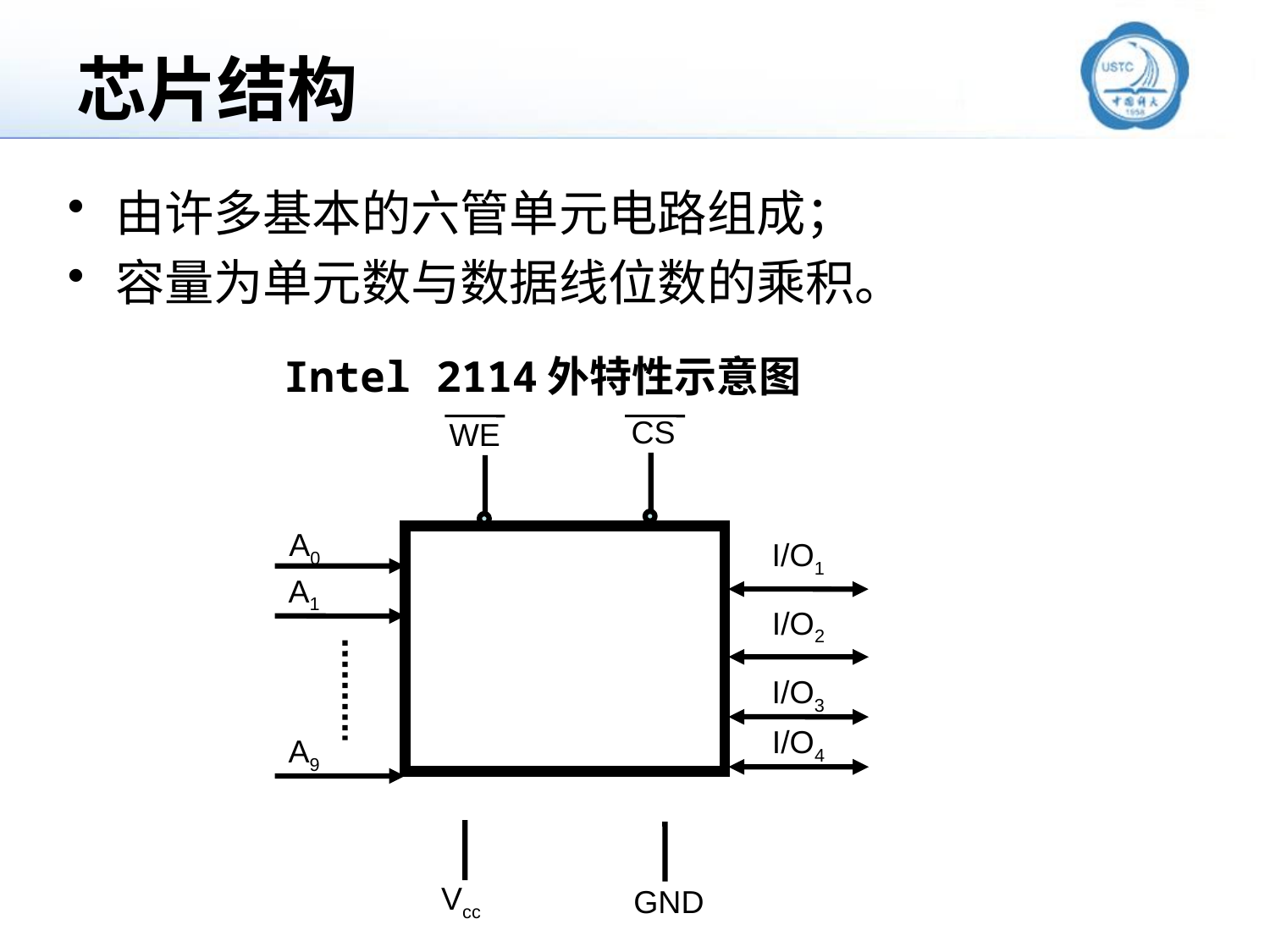

# 芯片结构
由许多基本的六管单元电路组成；
容量为单元数与数据线位数的乘积。
Intel 2114外特性示意图
CS
WE

A0

I/O1
A1

I/O2

I/O3
I/O4

A9

Vcc
GND